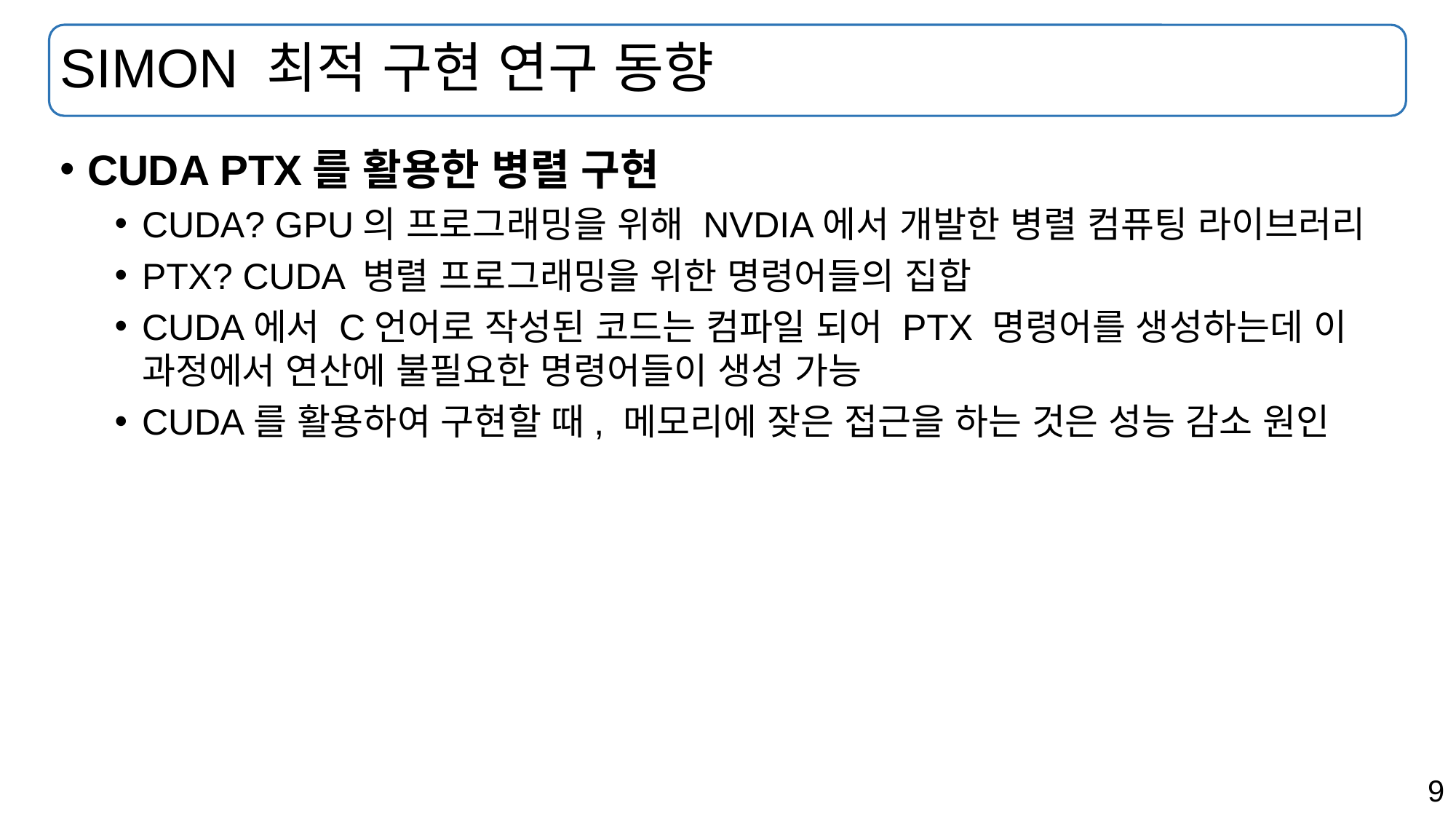

# SIMON 최적 구현 연구 동향
CUDA PTX를 활용한 병렬 구현
CUDA? GPU의 프로그래밍을 위해 NVDIA에서 개발한 병렬 컴퓨팅 라이브러리
PTX? CUDA 병렬 프로그래밍을 위한 명령어들의 집합
CUDA에서 C언어로 작성된 코드는 컴파일 되어 PTX 명령어를 생성하는데 이 과정에서 연산에 불필요한 명령어들이 생성 가능
CUDA를 활용하여 구현할 때, 메모리에 잦은 접근을 하는 것은 성능 감소 원인